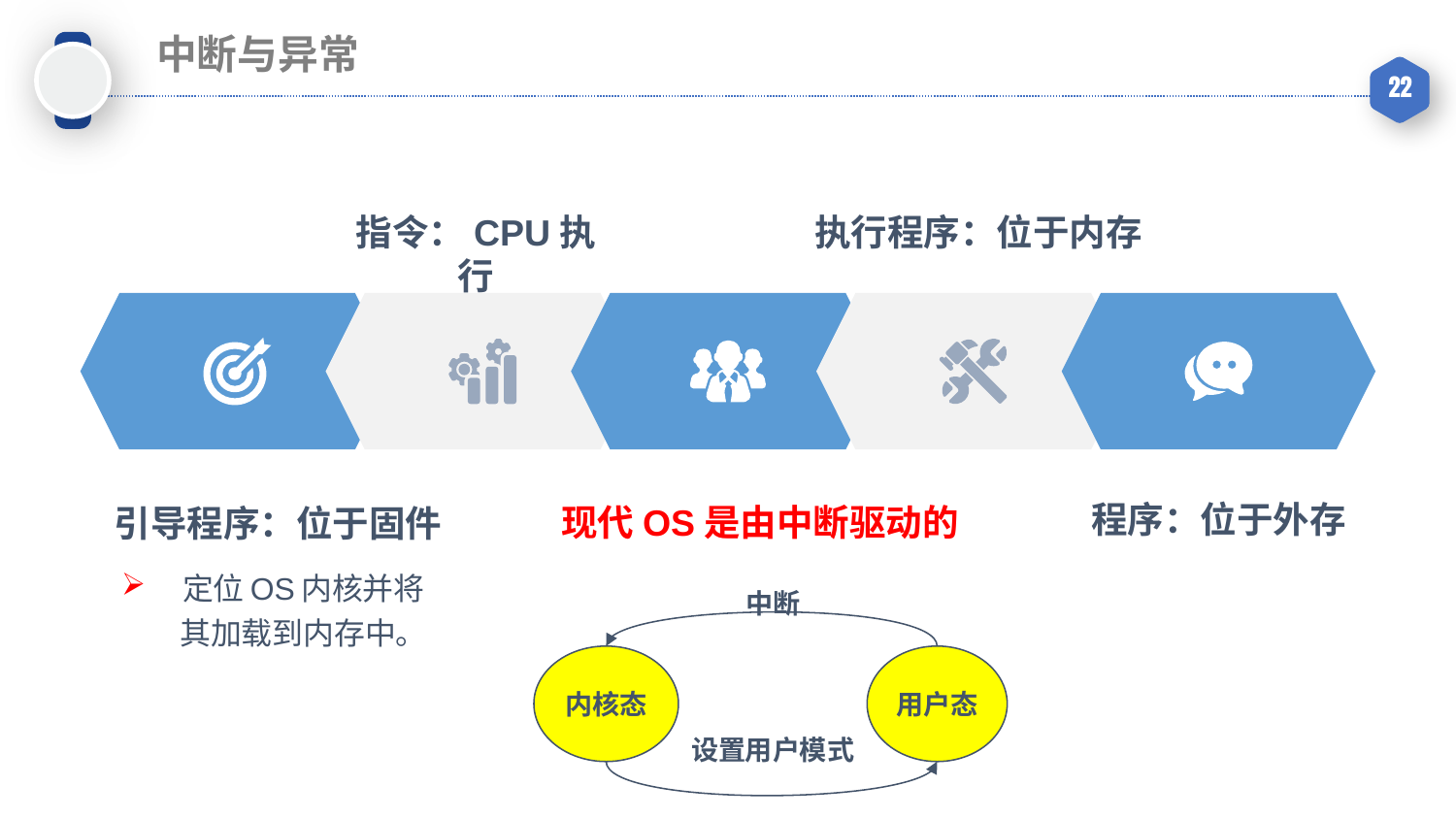

中断与异常
指令：CPU执行
执行程序：位于内存

程序：位于外存
现代OS是由中断驱动的
引导程序：位于固件
定位OS内核并将其加载到内存中。
中断
内核态
用户态
设置用户模式